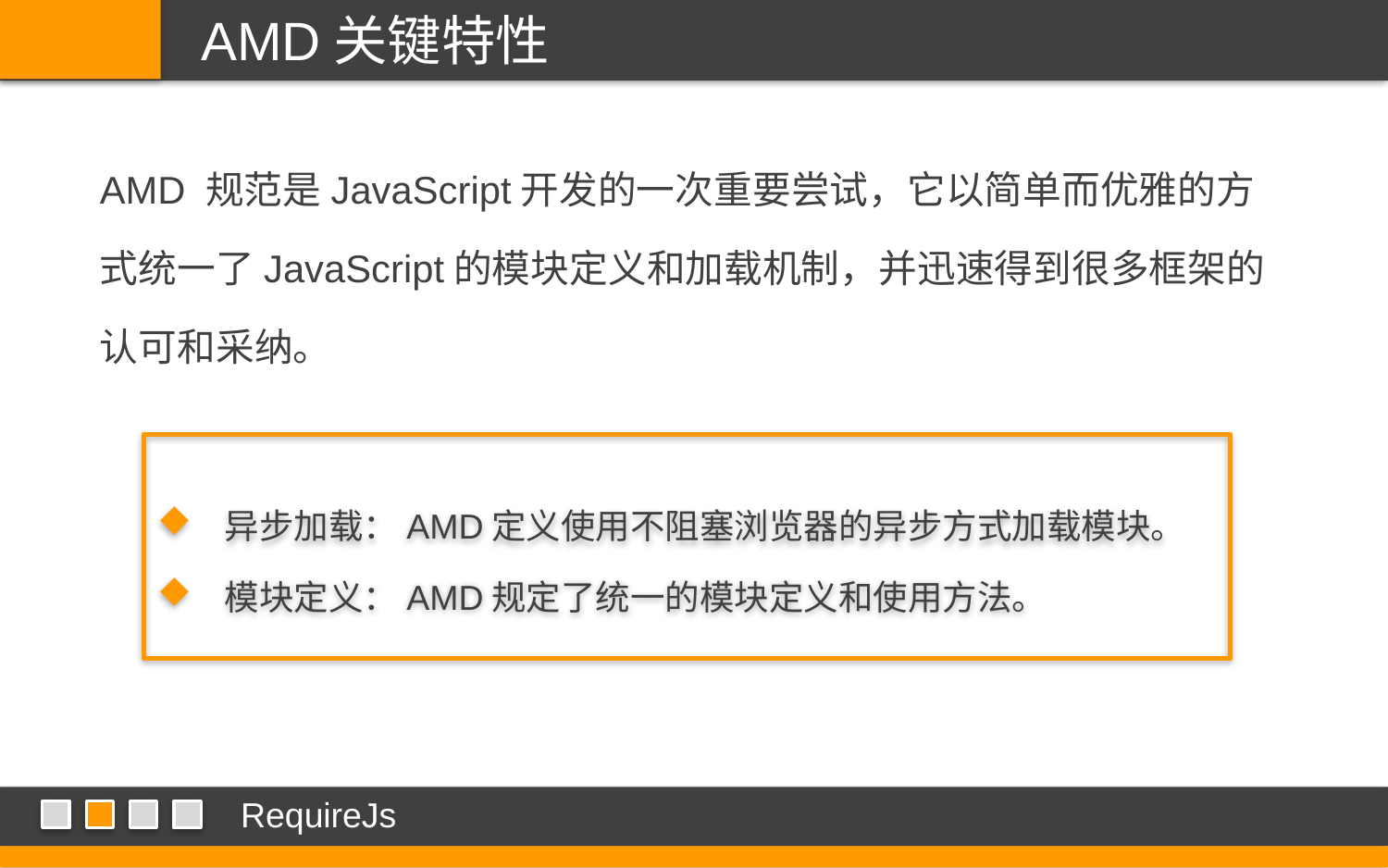

AMD关键特性
AMD 规范是JavaScript开发的一次重要尝试，它以简单而优雅的方式统一了JavaScript的模块定义和加载机制，并迅速得到很多框架的认可和采纳。
  异步加载：AMD定义使用不阻塞浏览器的异步方式加载模块。
  模块定义：AMD规定了统一的模块定义和使用方法。
RequireJs